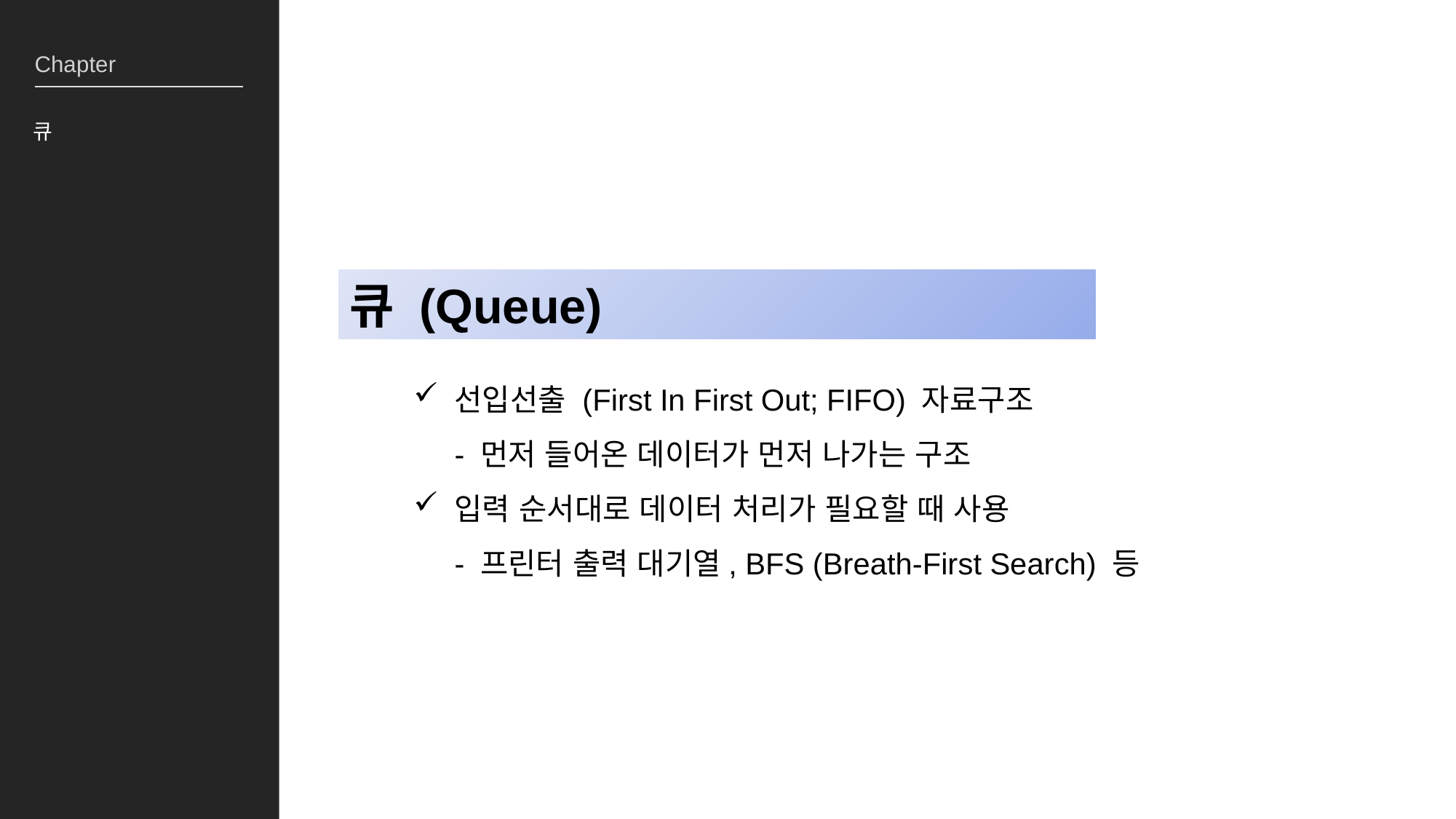

큐
큐 (Queue)
선입선출 (First In First Out; FIFO) 자료구조
- 먼저 들어온 데이터가 먼저 나가는 구조
입력 순서대로 데이터 처리가 필요할 때 사용
- 프린터 출력 대기열, BFS (Breath-First Search) 등